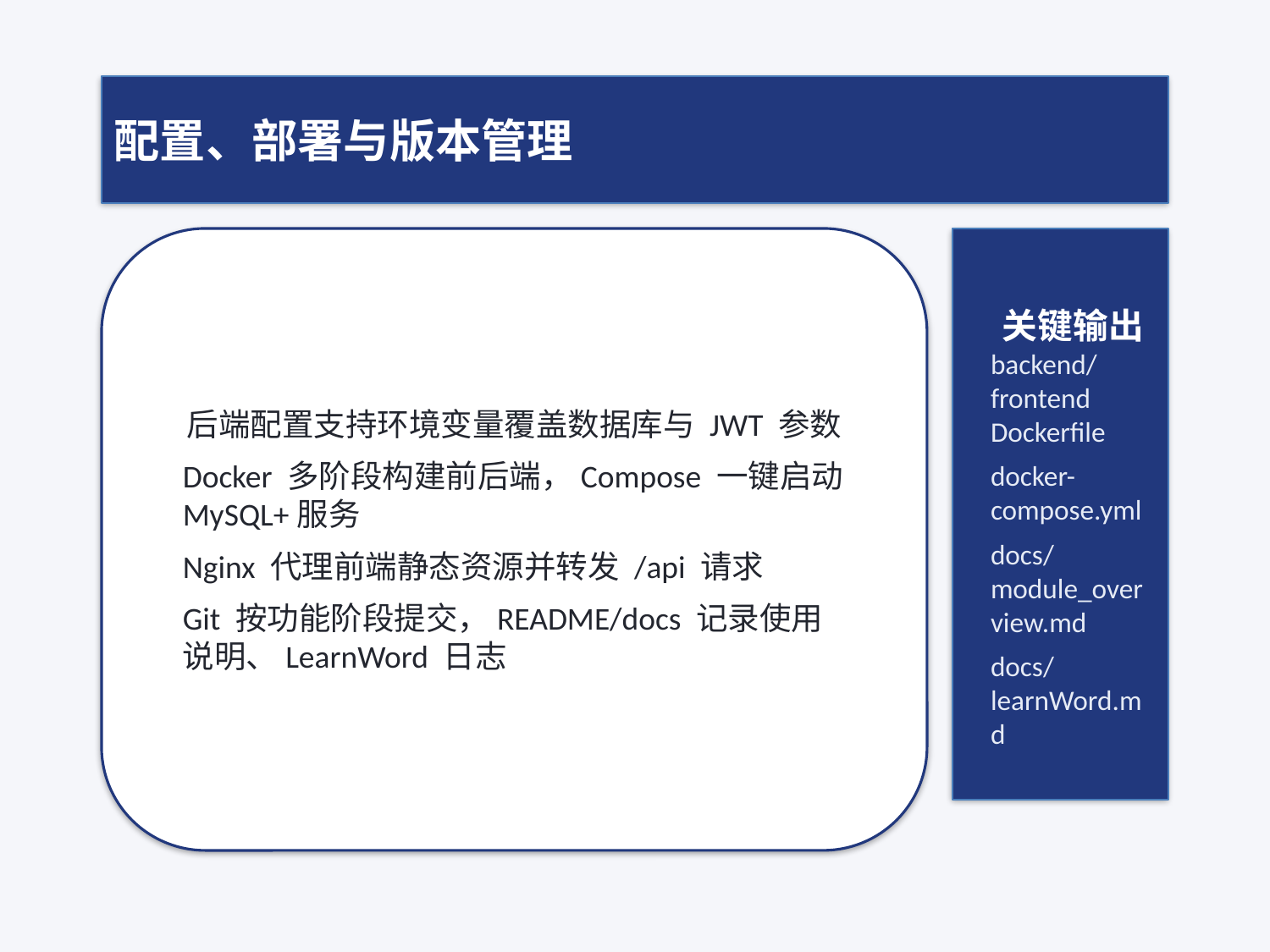

配置、部署与版本管理
后端配置支持环境变量覆盖数据库与 JWT 参数
Docker 多阶段构建前后端，Compose 一键启动 MySQL+服务
Nginx 代理前端静态资源并转发 /api 请求
Git 按功能阶段提交，README/docs 记录使用说明、LearnWord 日志
关键输出
backend/frontend Dockerfile
docker-compose.yml
docs/module_overview.md
docs/learnWord.md